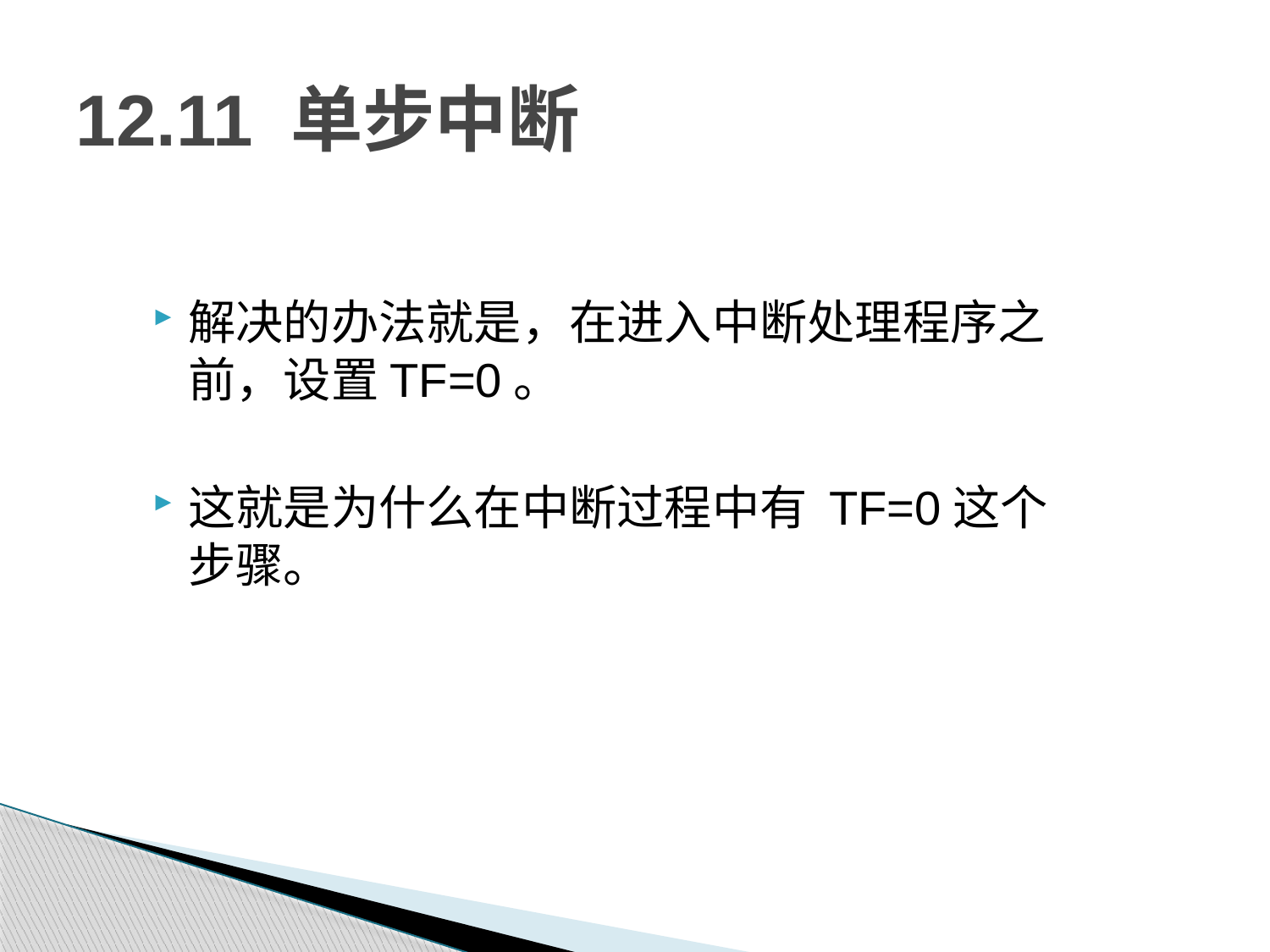

# 12.11 单步中断
解决的办法就是，在进入中断处理程序之前，设置TF=0。

这就是为什么在中断过程中有 TF=0这个步骤。